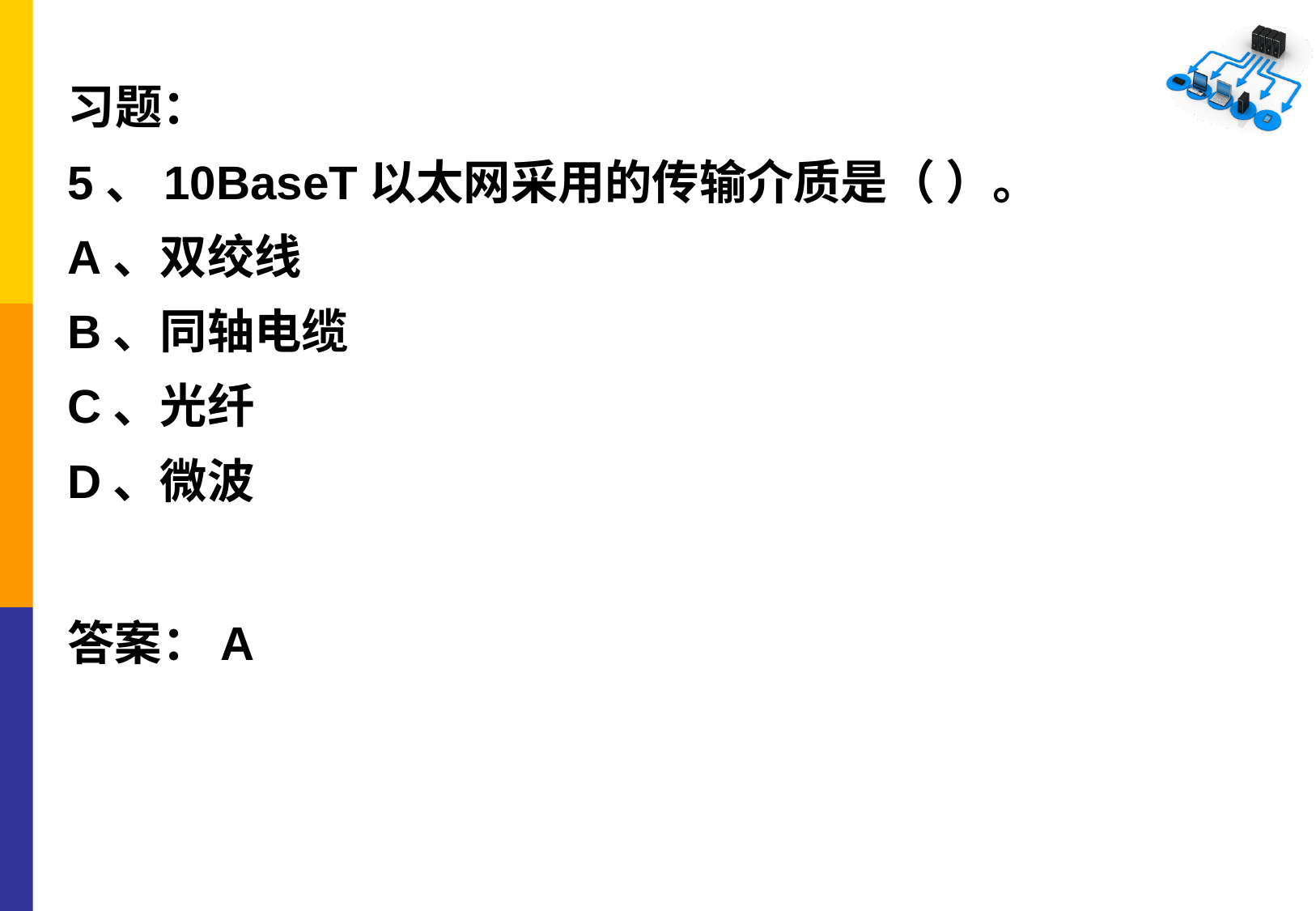

习题：
5、10BaseT以太网采用的传输介质是（ ）。
A、双绞线
B、同轴电缆
C、光纤
D、微波
答案：A